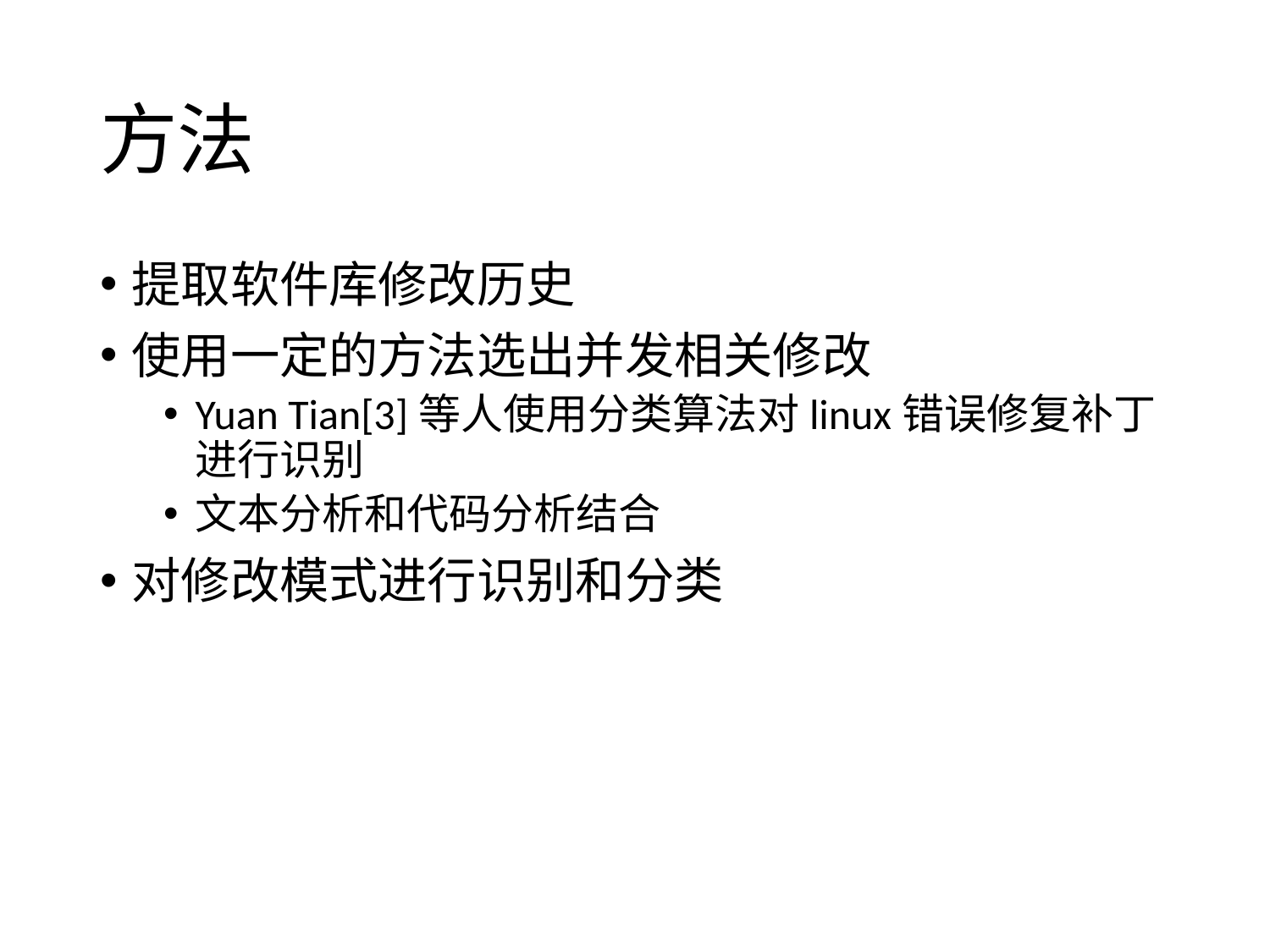

# 方法
提取软件库修改历史
使用一定的方法选出并发相关修改
Yuan Tian[3]等人使用分类算法对linux错误修复补丁进行识别
文本分析和代码分析结合
对修改模式进行识别和分类